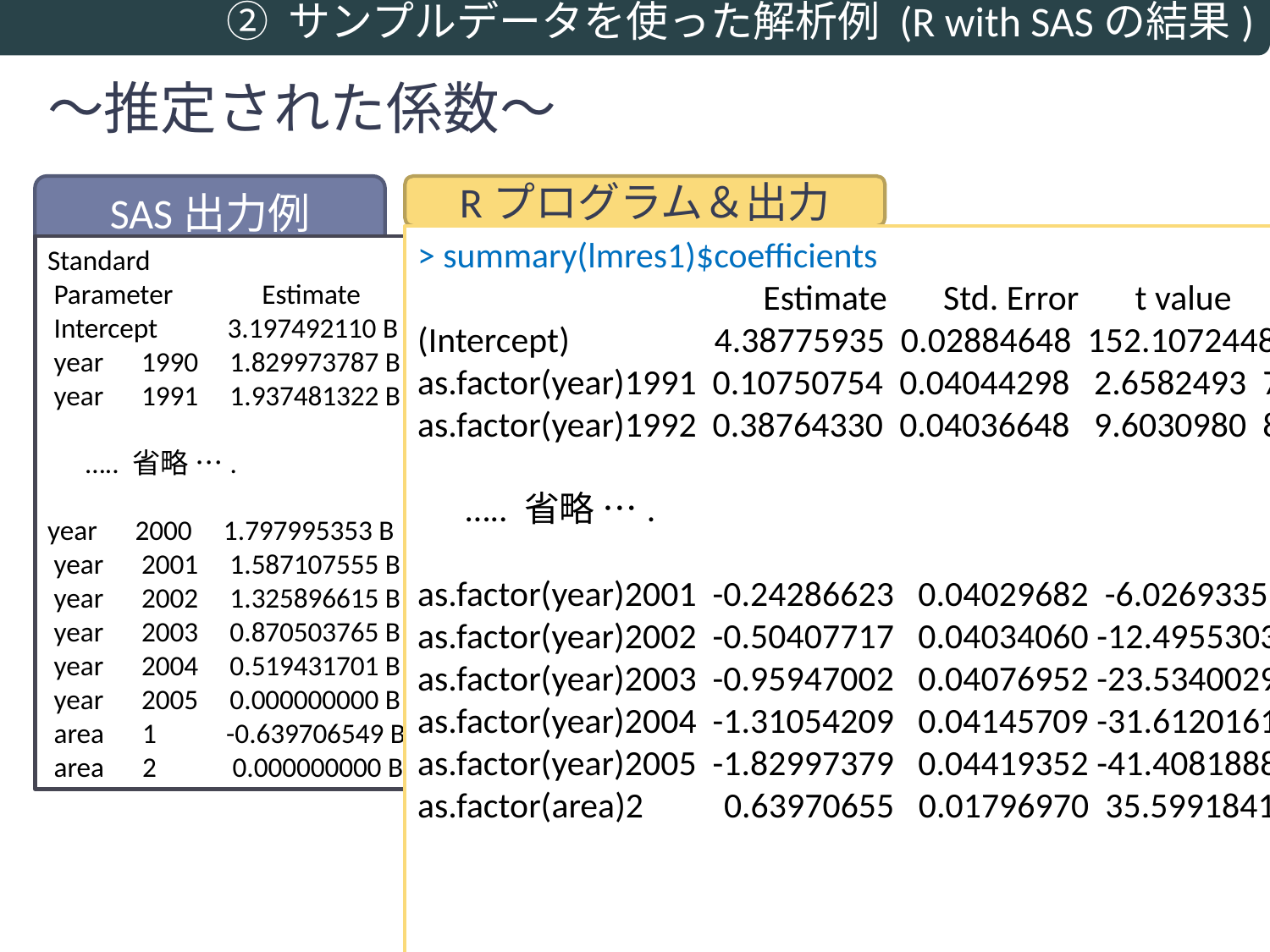

② サンプルデータを使った解析例 (R with SASの結果)
# ～推定された係数～
SAS出力例
Standard
 Parameter              Estimate             Error    t Value    Pr > |t|
 Intercept           3.197492110 B      0.03792725      84.31      <.0001
 year      1990     1.829973787 B      0.04419352      41.41      <.0001
 year      1991     1.937481322 B      0.04389721      44.14      <.0001

      ….. 省略 ….

year      2000     1.797995353 B      0.04392934      40.93      <.0001
 year      2001     1.587107555 B      0.04378569      36.25      <.0001
 year      2002     1.325896615 B      0.04380755      30.27      <.0001
 year      2003     0.870503765 B      0.04418454      19.70      <.0001
 year      2004     0.519431701 B      0.04481145      11.59      <.0001
 year      2005     0.000000000 B       .                .         .
 area      1           -0.639706549 B      0.01796970     -35.60      <.0001
 area      2            0.000000000 B       .                .         .
Rプログラム＆出力
> summary(lmres1)$coefficients
                                           Estimate       Std. Error       t value      Pr(>|t|)
(Intercept)                  4.38775935  0.02884648  152.1072448  0.000000e+00
as.factor(year)1991  0.10750754  0.04044298   2.6582493  7.862987e-03
as.factor(year)1992  0.38764330  0.04036648   9.6030980  8.942466e-22

      ….. 省略 ….

as.factor(year)2001  -0.24286623   0.04029682  -6.0269335  1.709560e-09
as.factor(year)2002  -0.50407717   0.04034060 -12.4955303  1.181354e-35
as.factor(year)2003  -0.95947002   0.04076952 -23.5340029 2.551447e-120
as.factor(year)2004  -1.31054209   0.04145709 -31.6120161 1.746673e-212
as.factor(year)2005  -1.82997379   0.04419352 -41.4081888  0.000000e+00
as.factor(area)2          0.63970655   0.01796970  35.5991841 1.081338e-266